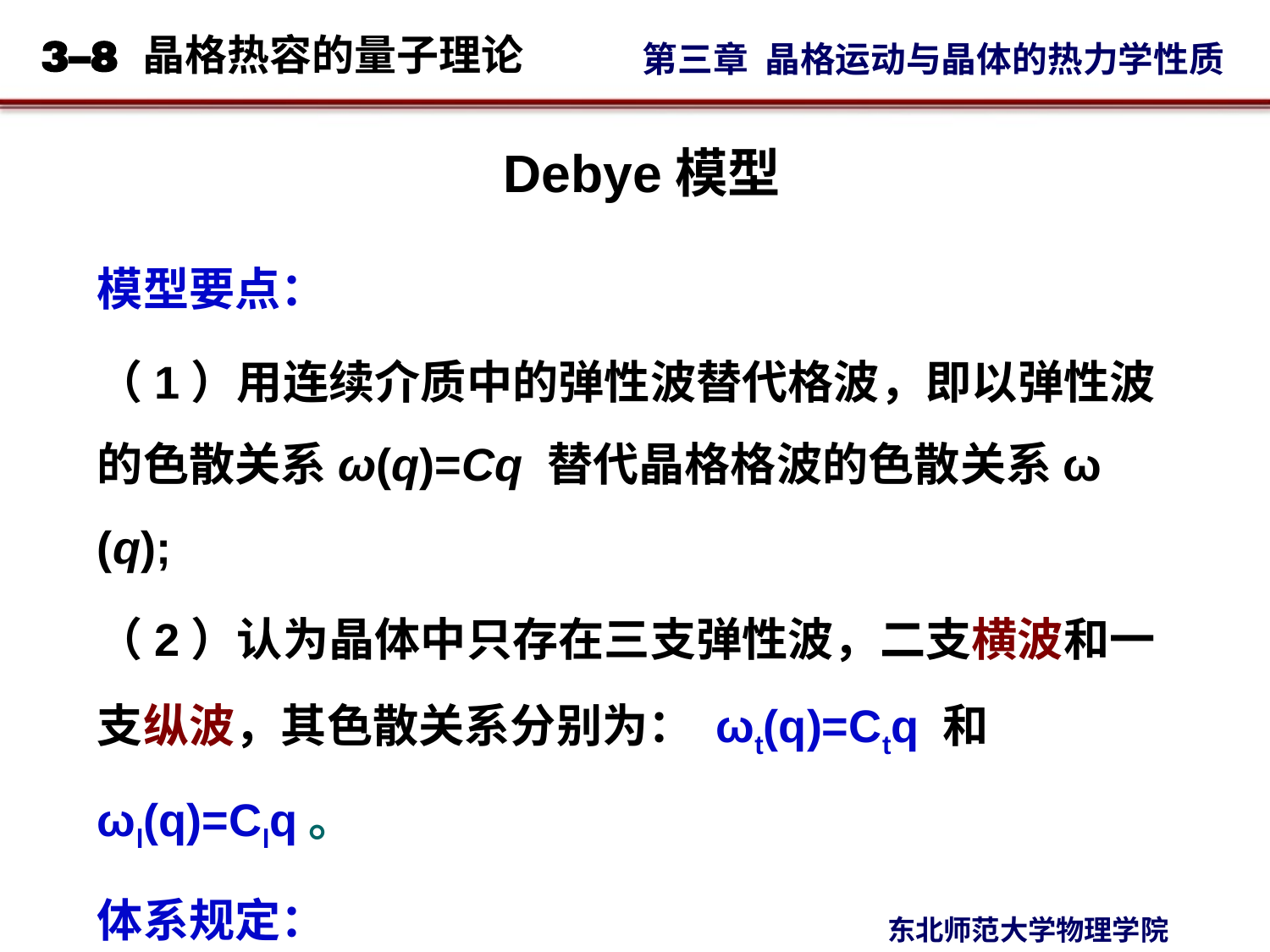

# Debye模型
模型要点：
（1）用连续介质中的弹性波替代格波，即以弹性波的色散关系ω(q)=Cq 替代晶格格波的色散关系ω (q);
（2）认为晶体中只存在三支弹性波，二支横波和一支纵波，其色散关系分别为： ωt(q)=Ctq 和ωl(q)=Clq。
体系规定：
N个原子组成，共有3N个晶格振动模。